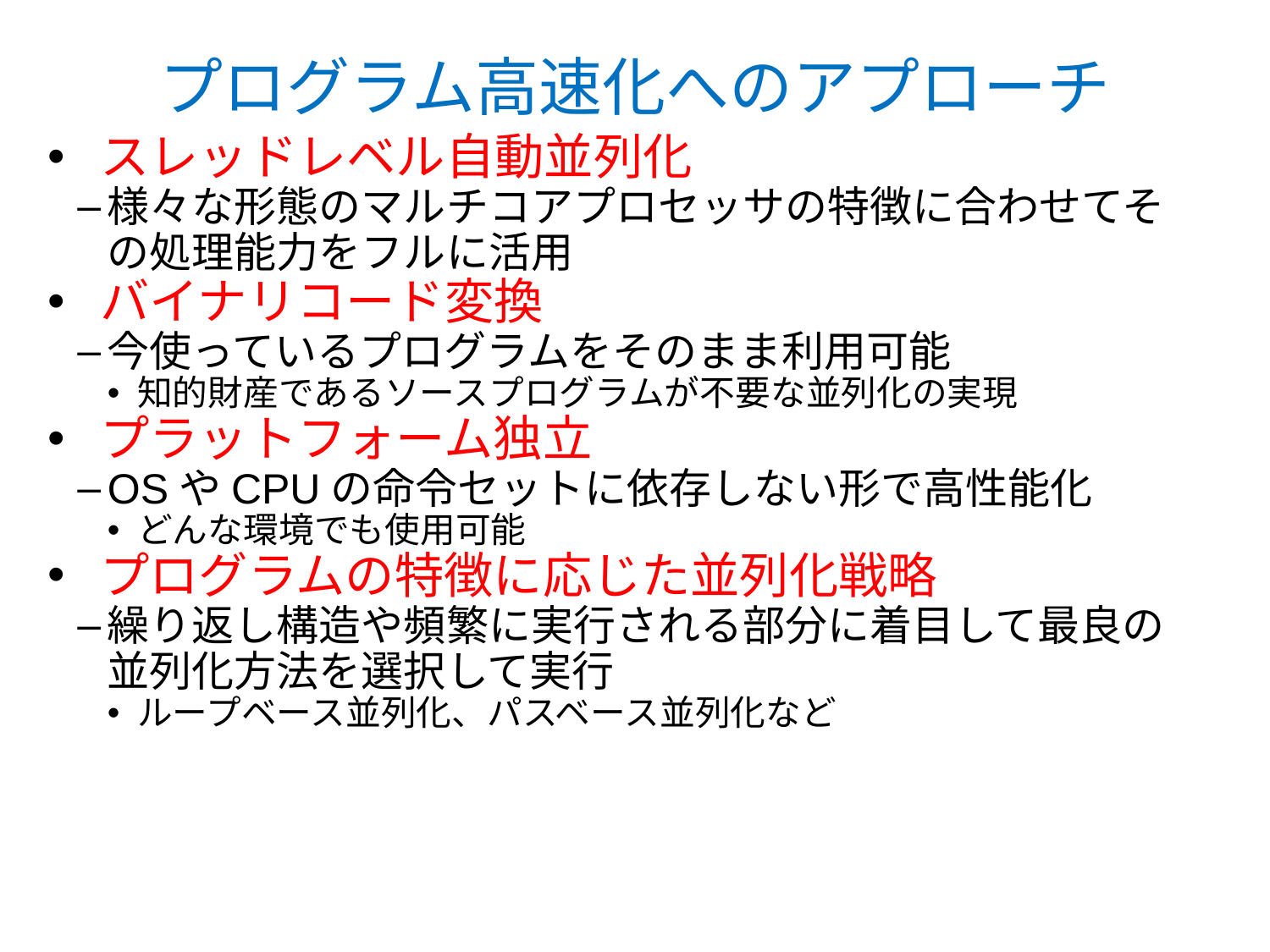

プログラム高速化へのアプローチ
 スレッドレベル自動並列化
様々な形態のマルチコアプロセッサの特徴に合わせてその処理能力をフルに活用
 バイナリコード変換
今使っているプログラムをそのまま利用可能
知的財産であるソースプログラムが不要な並列化の実現
 プラットフォーム独立
OSやCPUの命令セットに依存しない形で高性能化
どんな環境でも使用可能
 プログラムの特徴に応じた並列化戦略
繰り返し構造や頻繁に実行される部分に着目して最良の並列化方法を選択して実行
ループベース並列化、パスベース並列化など